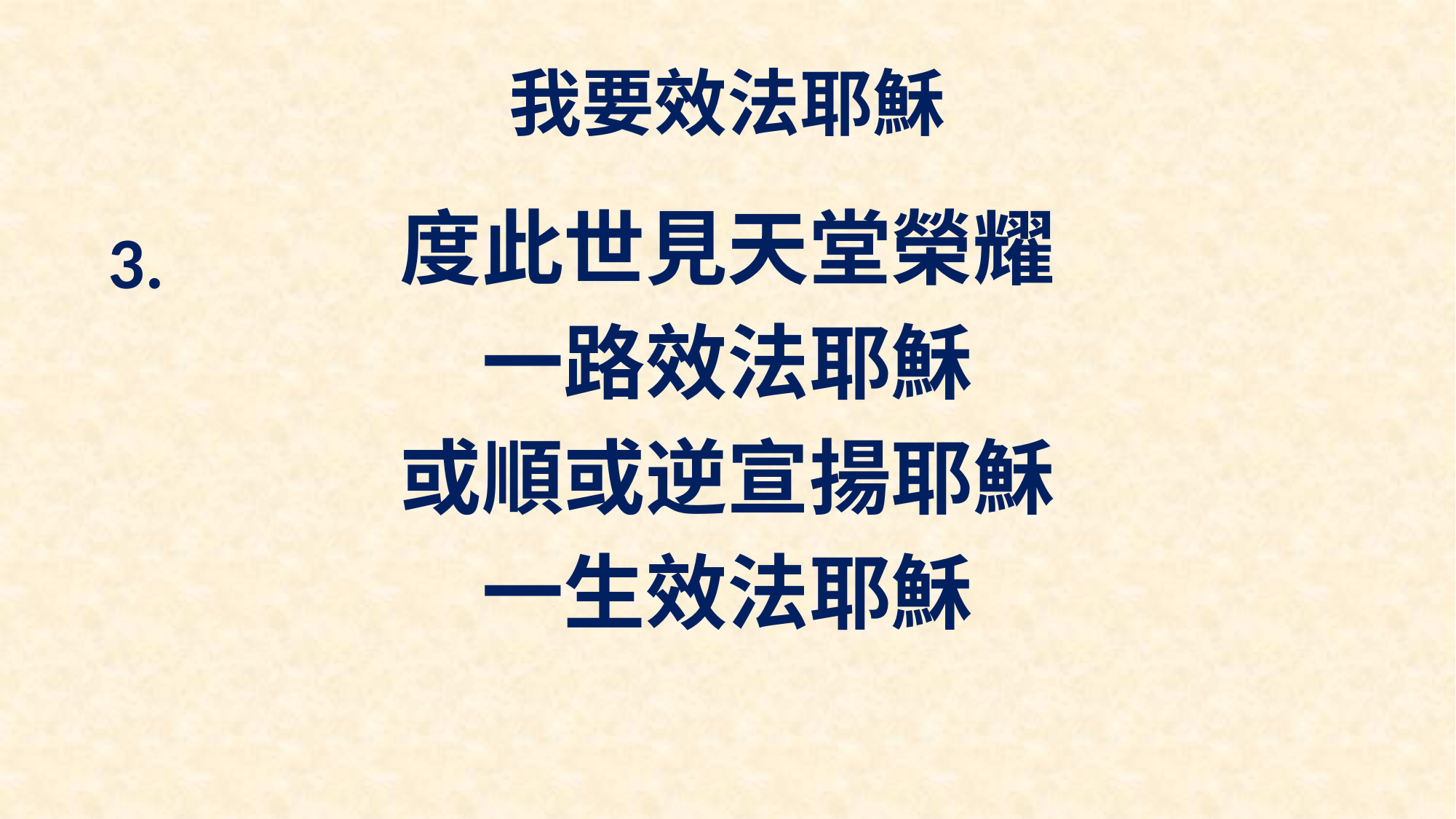

# 我要效法耶穌
度此世見天堂榮耀
一路效法耶穌
或順或逆宣揚耶穌
一生效法耶穌
3.